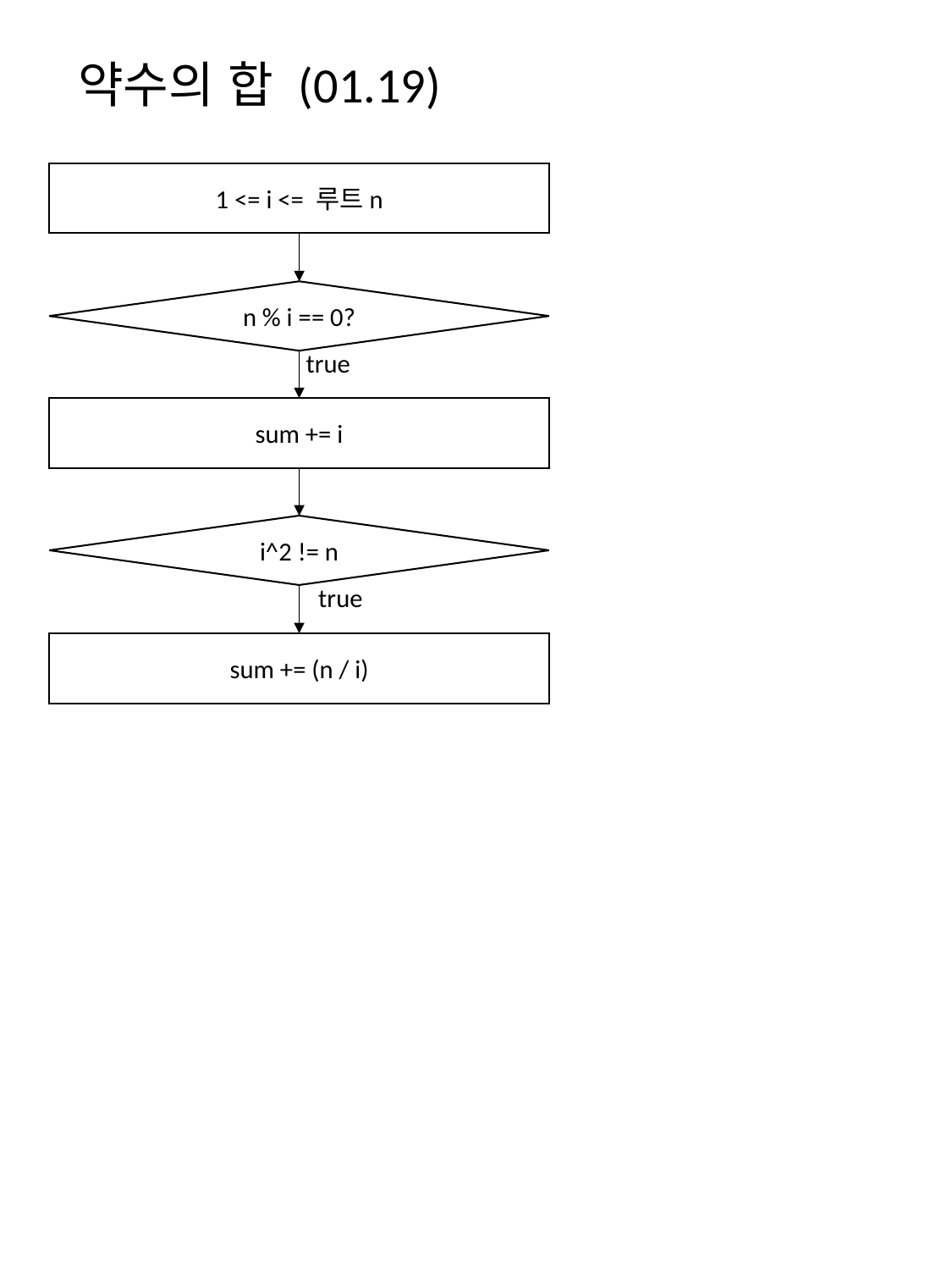

# 약수의 합 (01.19)
1 <= i <= 루트n
n % i == 0?
true
sum += i
i^2 != n
true
sum += (n / i)